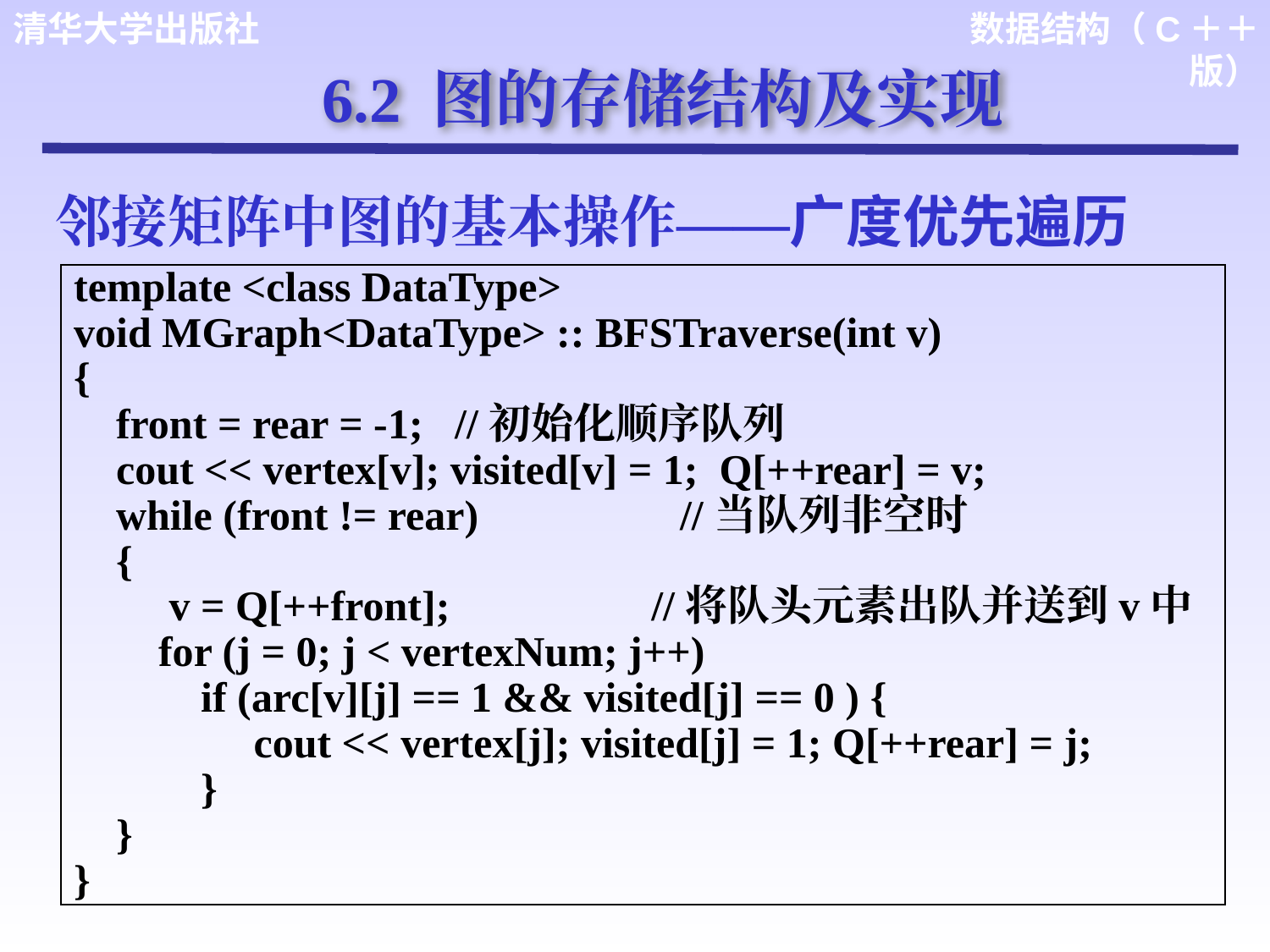

6.2 图的存储结构及实现
邻接矩阵中图的基本操作——广度优先遍历
template <class DataType>
void MGraph<DataType> :: BFSTraverse(int v)
{
    front = rear = -1;   //初始化顺序队列
    cout << vertex[v]; visited[v] = 1;  Q[++rear] = v;
    while (front != rear)                   //当队列非空时
    {
         v = Q[++front];                   //将队头元素出队并送到v中
        for (j = 0; j < vertexNum; j++)
            if (arc[v][j] == 1 && visited[j] == 0 ) {
                 cout << vertex[j]; visited[j] = 1; Q[++rear] = j;
            }
    }
}